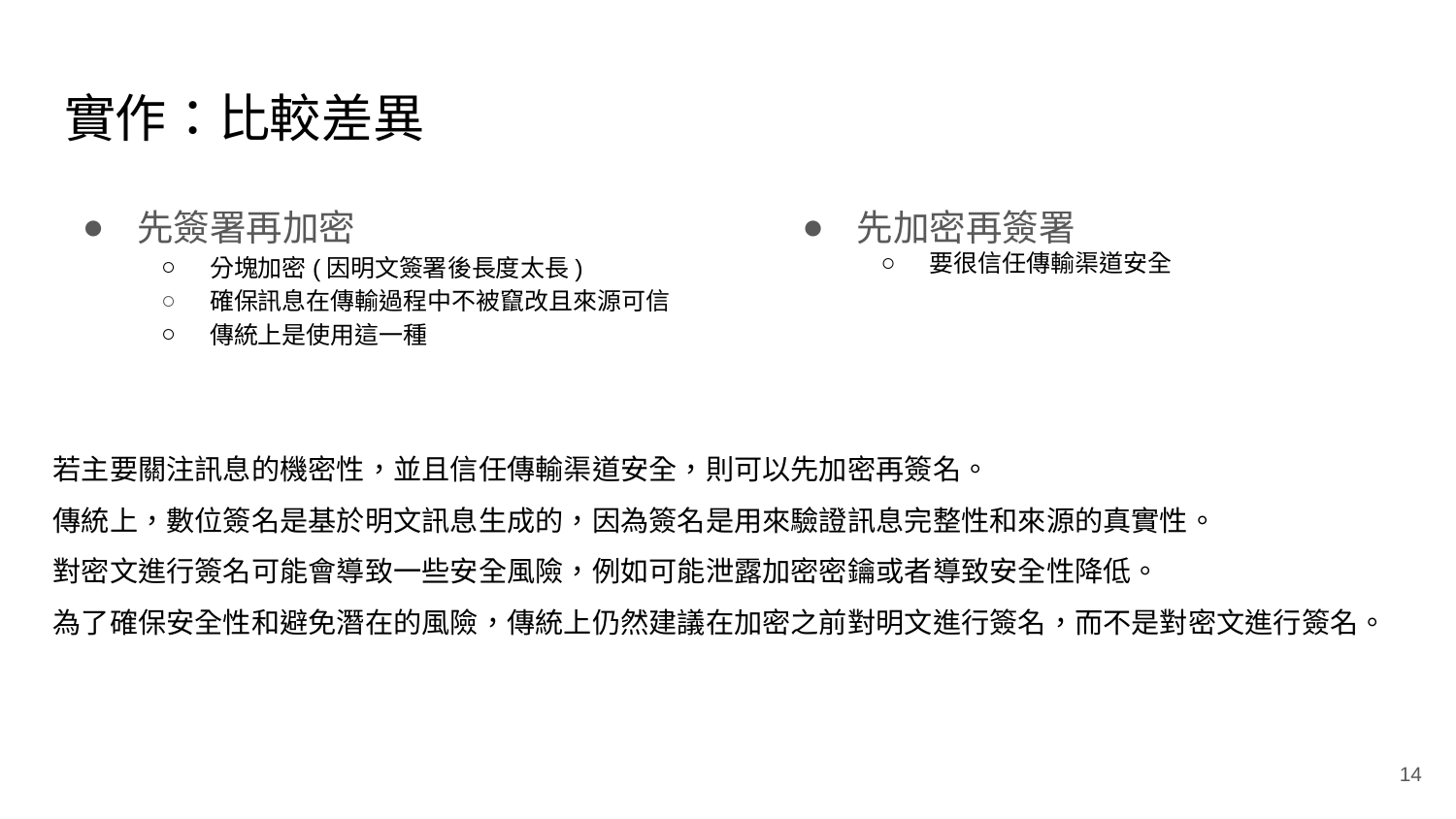

# 實作：比較差異
先簽署再加密
分塊加密(因明文簽署後長度太長)
確保訊息在傳輸過程中不被竄改且來源可信
傳統上是使用這一種

先加密再簽署
要很信任傳輸渠道安全

若主要關注訊息的機密性，並且信任傳輸渠道安全，則可以先加密再簽名。
傳統上，數位簽名是基於明文訊息生成的，因為簽名是用來驗證訊息完整性和來源的真實性。
對密文進行簽名可能會導致一些安全風險，例如可能泄露加密密鑰或者導致安全性降低。
為了確保安全性和避免潛在的風險，傳統上仍然建議在加密之前對明文進行簽名，而不是對密文進行簽名。
14